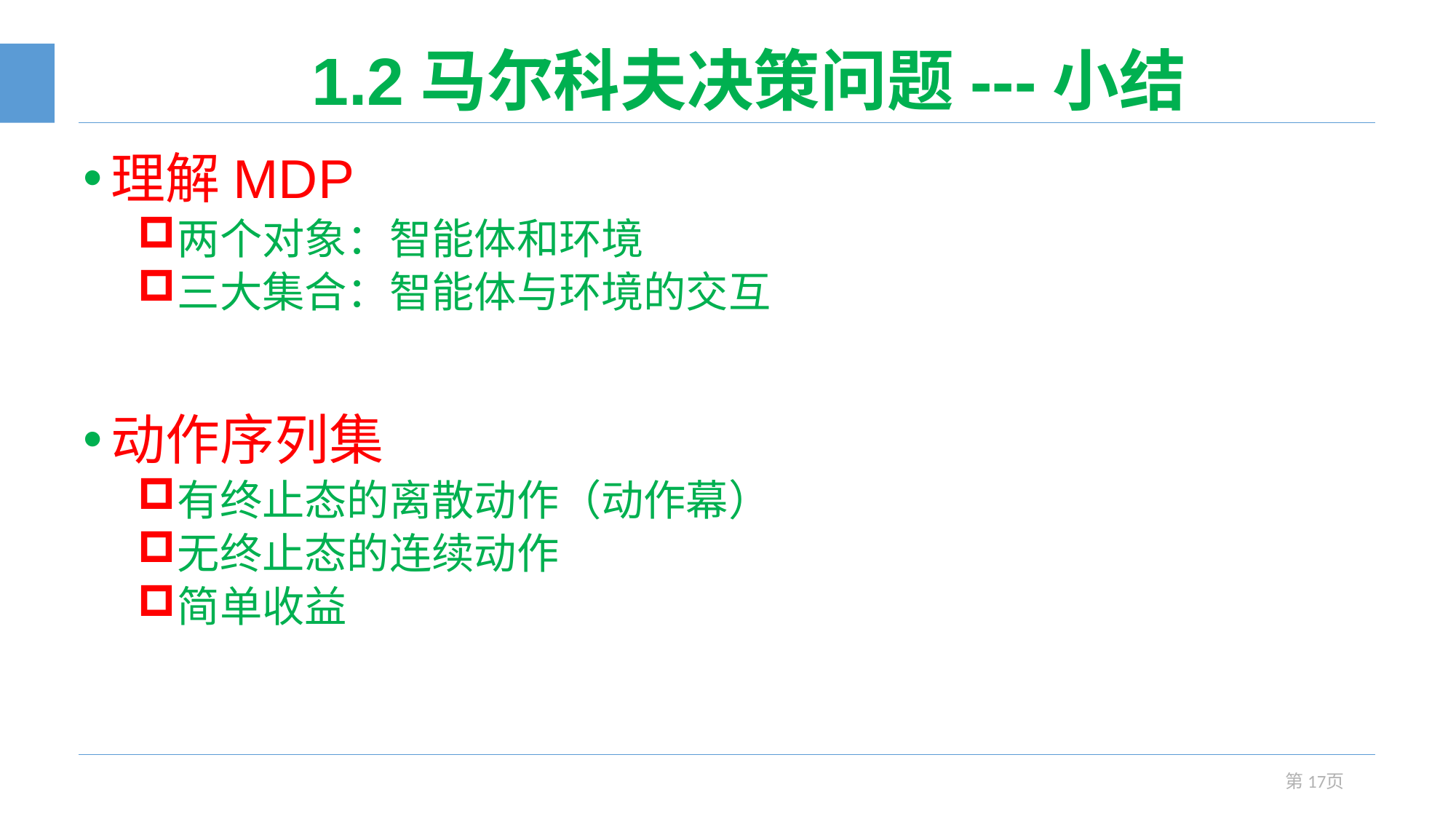

# 1.2马尔科夫决策问题---小结
理解MDP
两个对象：智能体和环境
三大集合：智能体与环境的交互

动作序列集
有终止态的离散动作（动作幕）
无终止态的连续动作
简单收益

第17页